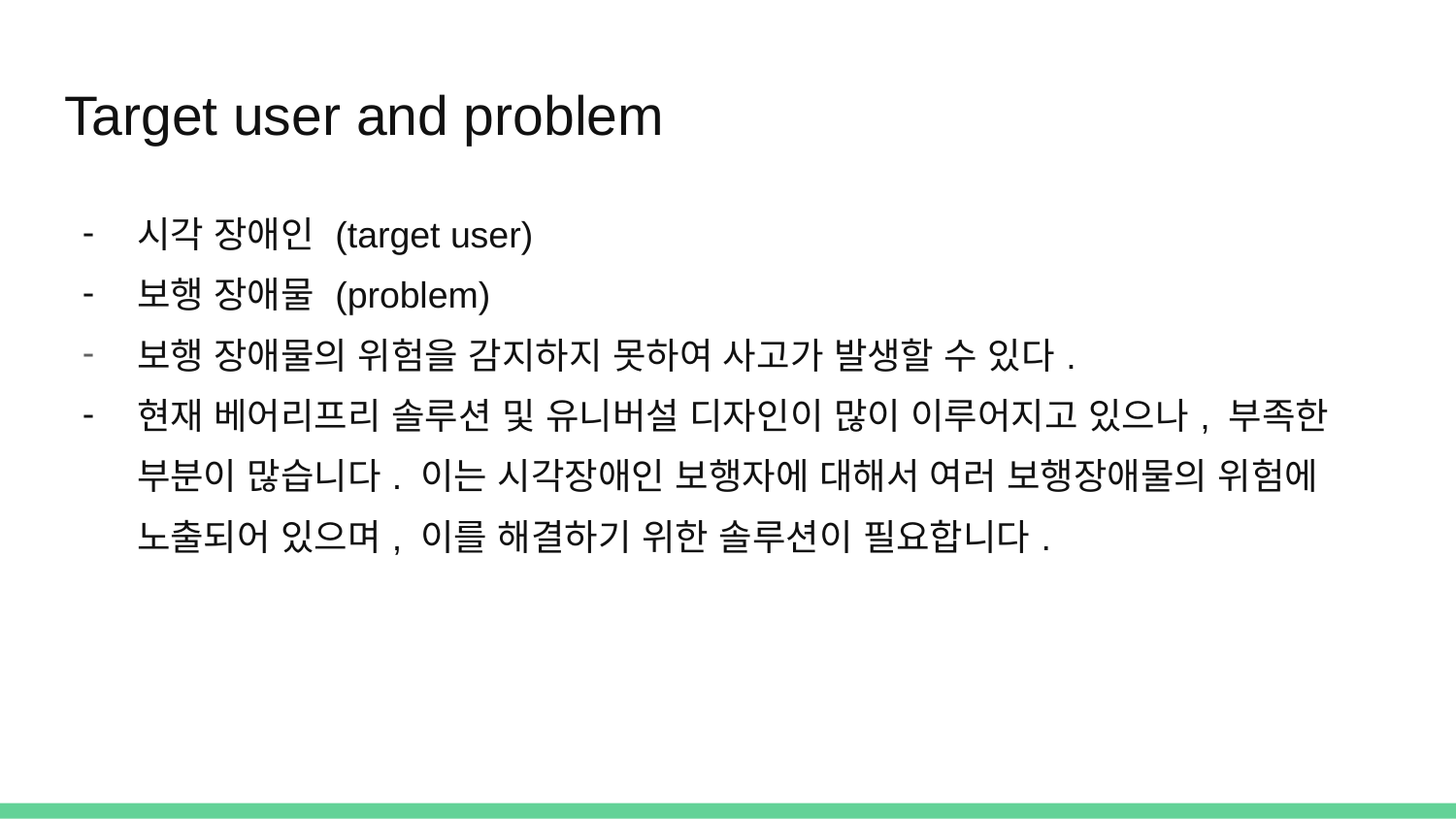

# Target user and problem
시각 장애인 (target user)
보행 장애물 (problem)
보행 장애물의 위험을 감지하지 못하여 사고가 발생할 수 있다.
현재 베어리프리 솔루션 및 유니버설 디자인이 많이 이루어지고 있으나, 부족한 부분이 많습니다. 이는 시각장애인 보행자에 대해서 여러 보행장애물의 위험에 노출되어 있으며, 이를 해결하기 위한 솔루션이 필요합니다.